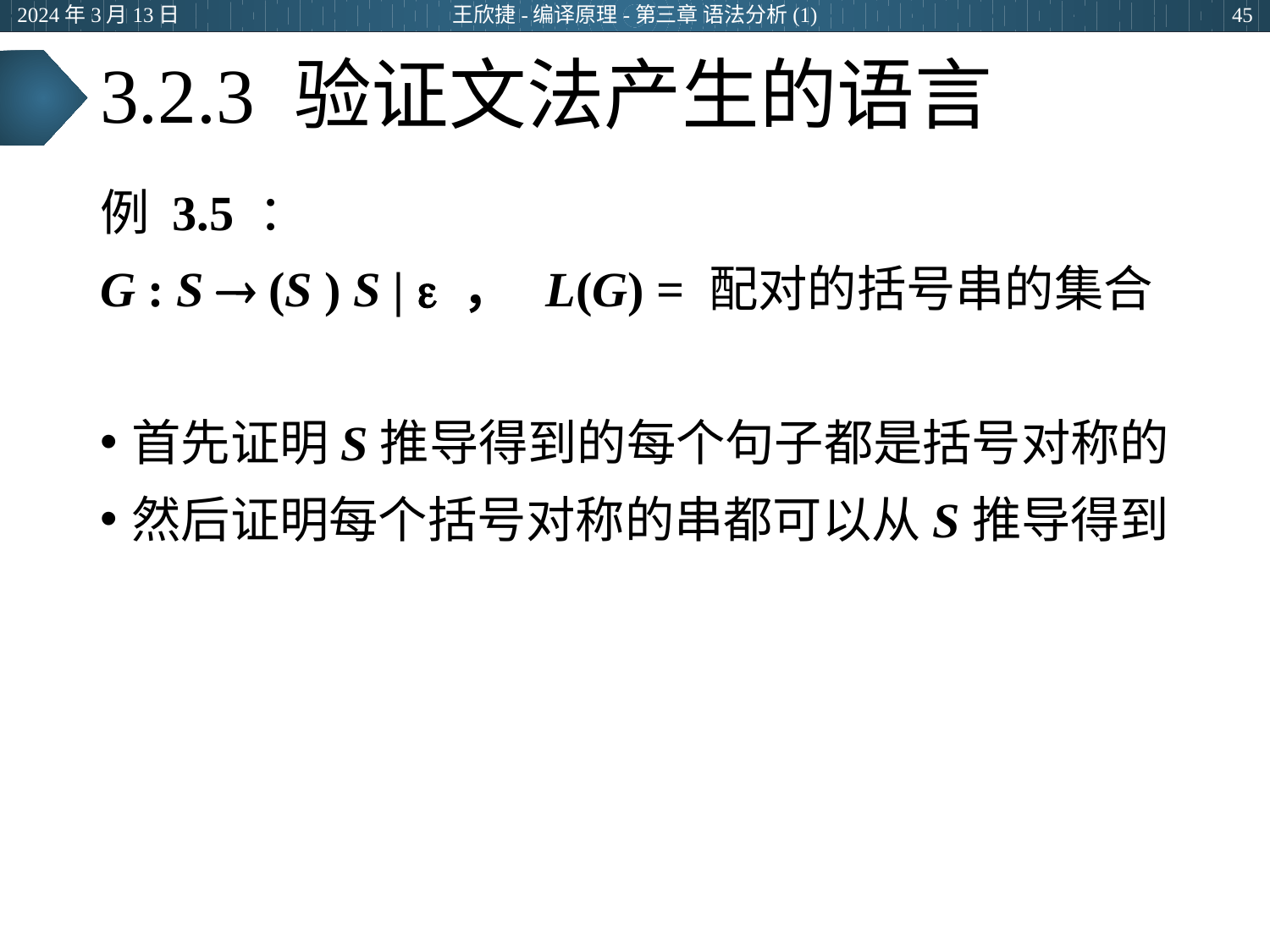

2024年3月13日
王欣捷-编译原理-第三章 语法分析(1)
45
# 3.2.3 验证文法产生的语言
例 3.5 ：
G : S → (S ) S | ε ，  L(G) = 配对的括号串的集合

首先证明S推导得到的每个句子都是括号对称的
然后证明每个括号对称的串都可以从S推导得到